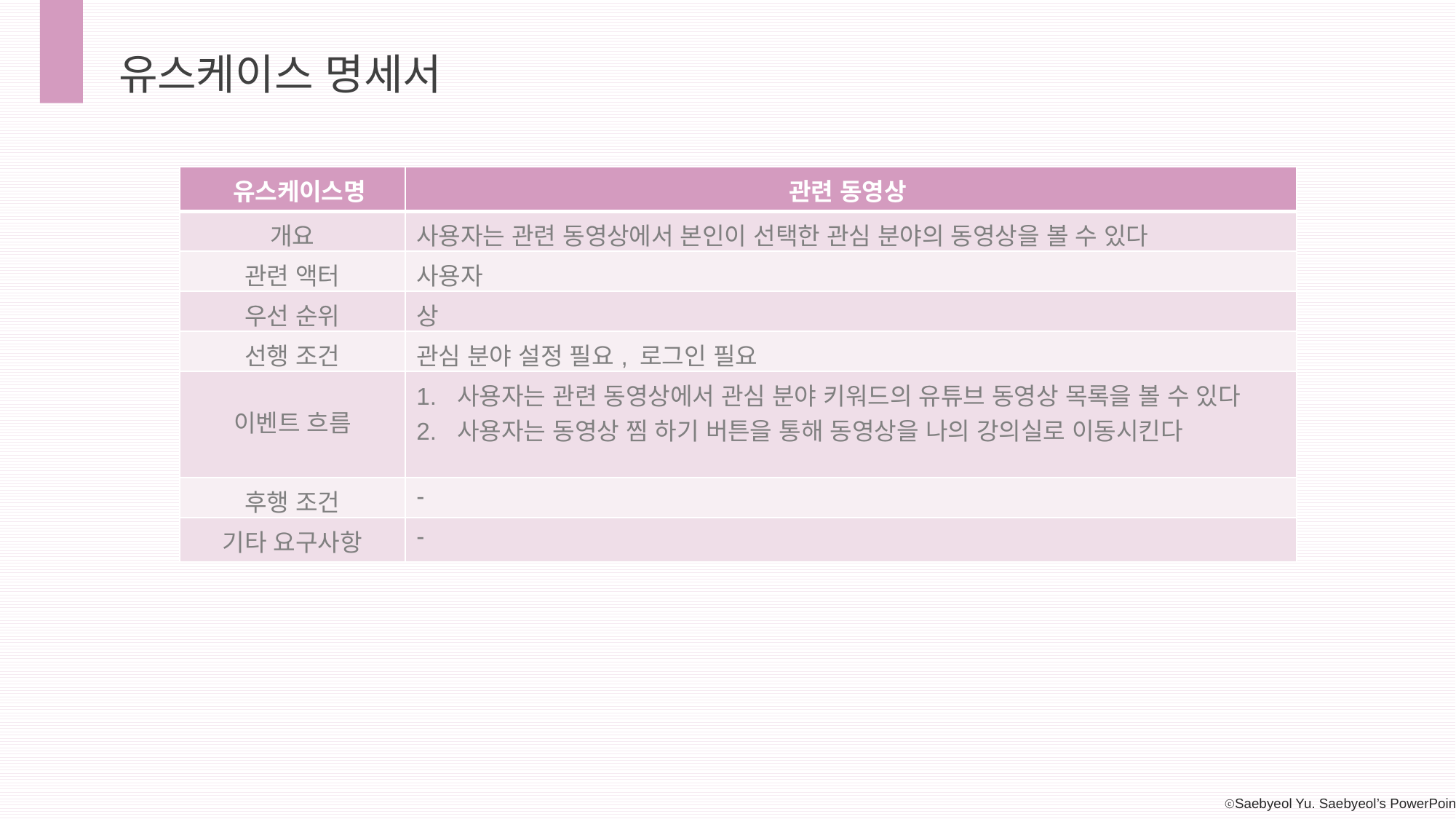

유스케이스 명세서
| 유스케이스명 | 관련 동영상 |
| --- | --- |
| 개요 | 사용자는 관련 동영상에서 본인이 선택한 관심 분야의 동영상을 볼 수 있다 |
| 관련 액터 | 사용자 |
| 우선 순위 | 상 |
| 선행 조건 | 관심 분야 설정 필요, 로그인 필요 |
| 이벤트 흐름 | 사용자는 관련 동영상에서 관심 분야 키워드의 유튜브 동영상 목록을 볼 수 있다 사용자는 동영상 찜 하기 버튼을 통해 동영상을 나의 강의실로 이동시킨다 |
| 후행 조건 | - |
| 기타 요구사항 | - |
|  |
| --- |